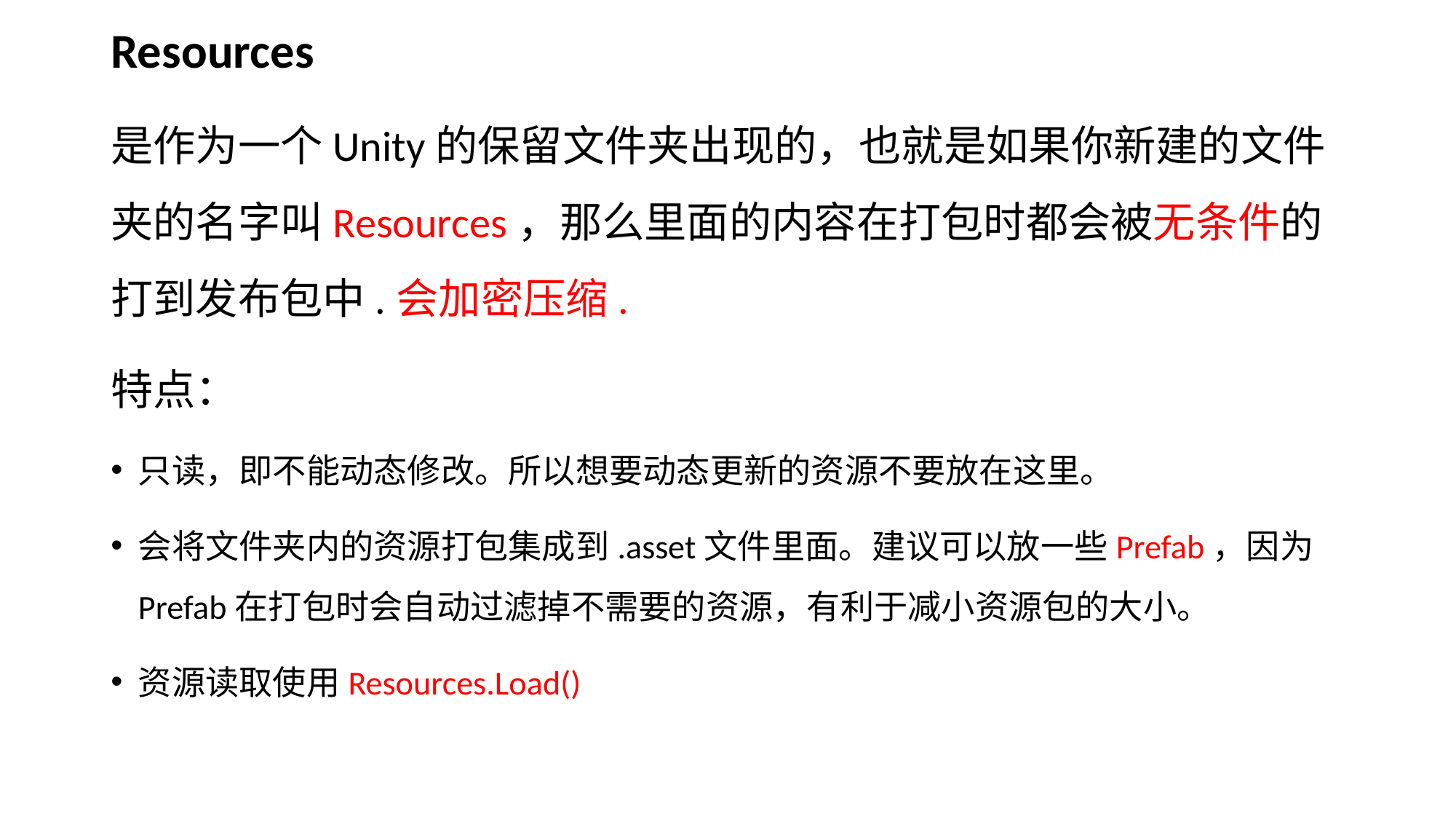

Resources
是作为一个Unity的保留文件夹出现的，也就是如果你新建的文件夹的名字叫Resources，那么里面的内容在打包时都会被无条件的打到发布包中.会加密压缩.
特点：
只读，即不能动态修改。所以想要动态更新的资源不要放在这里。
会将文件夹内的资源打包集成到.asset文件里面。建议可以放一些Prefab，因为Prefab在打包时会自动过滤掉不需要的资源，有利于减小资源包的大小。
资源读取使用Resources.Load()